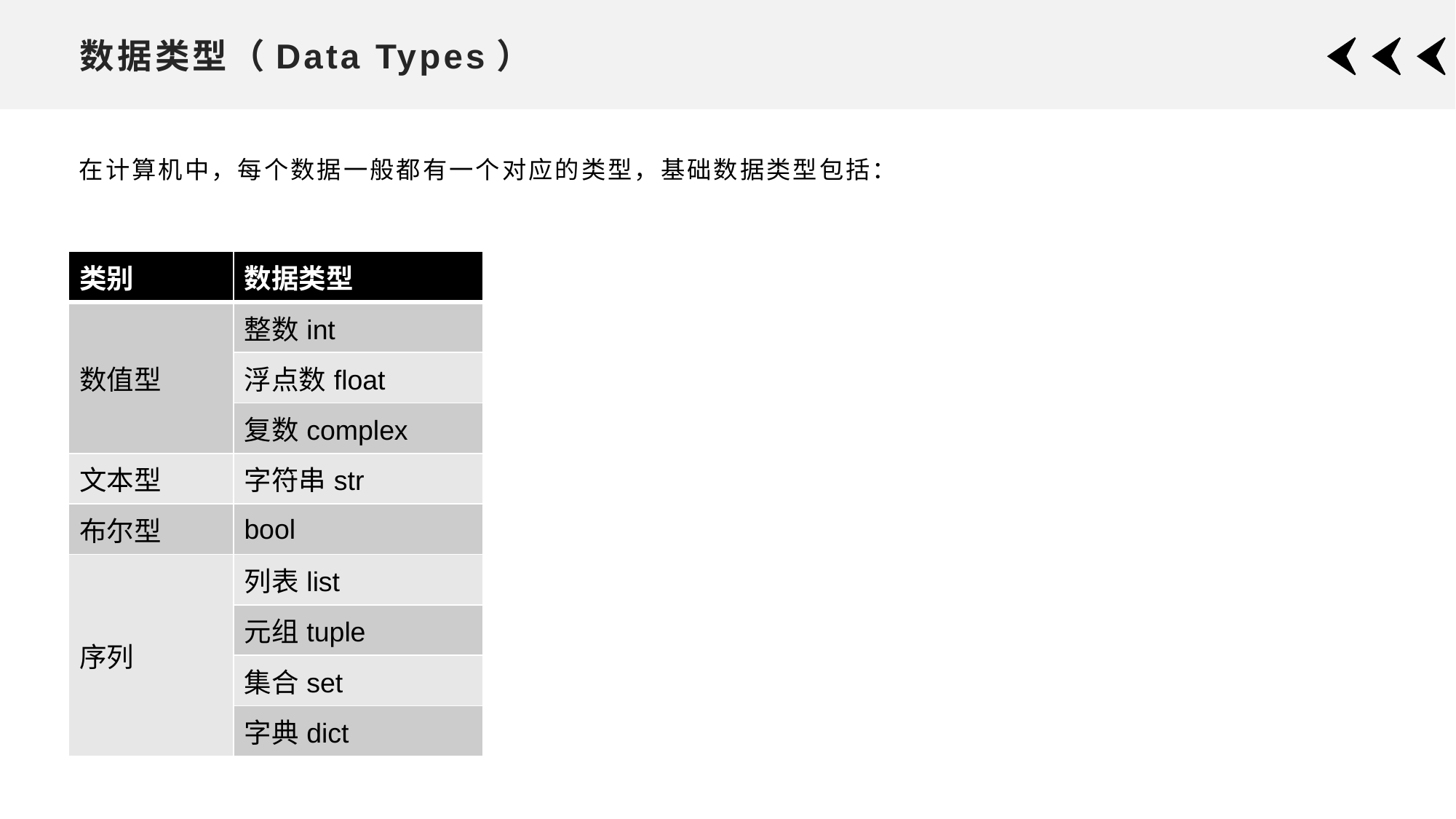

# 数据类型（Data Types）
在计算机中，每个数据一般都有一个对应的类型，基础数据类型包括：
| 类别 | 数据类型 |
| --- | --- |
| 数值型 | 整数int |
|  | 浮点数float |
|  | 复数complex |
| 文本型 | 字符串str |
| 布尔型 | bool |
| 序列 | 列表list |
|  | 元组tuple |
|  | 集合set |
|  | 字典dict |